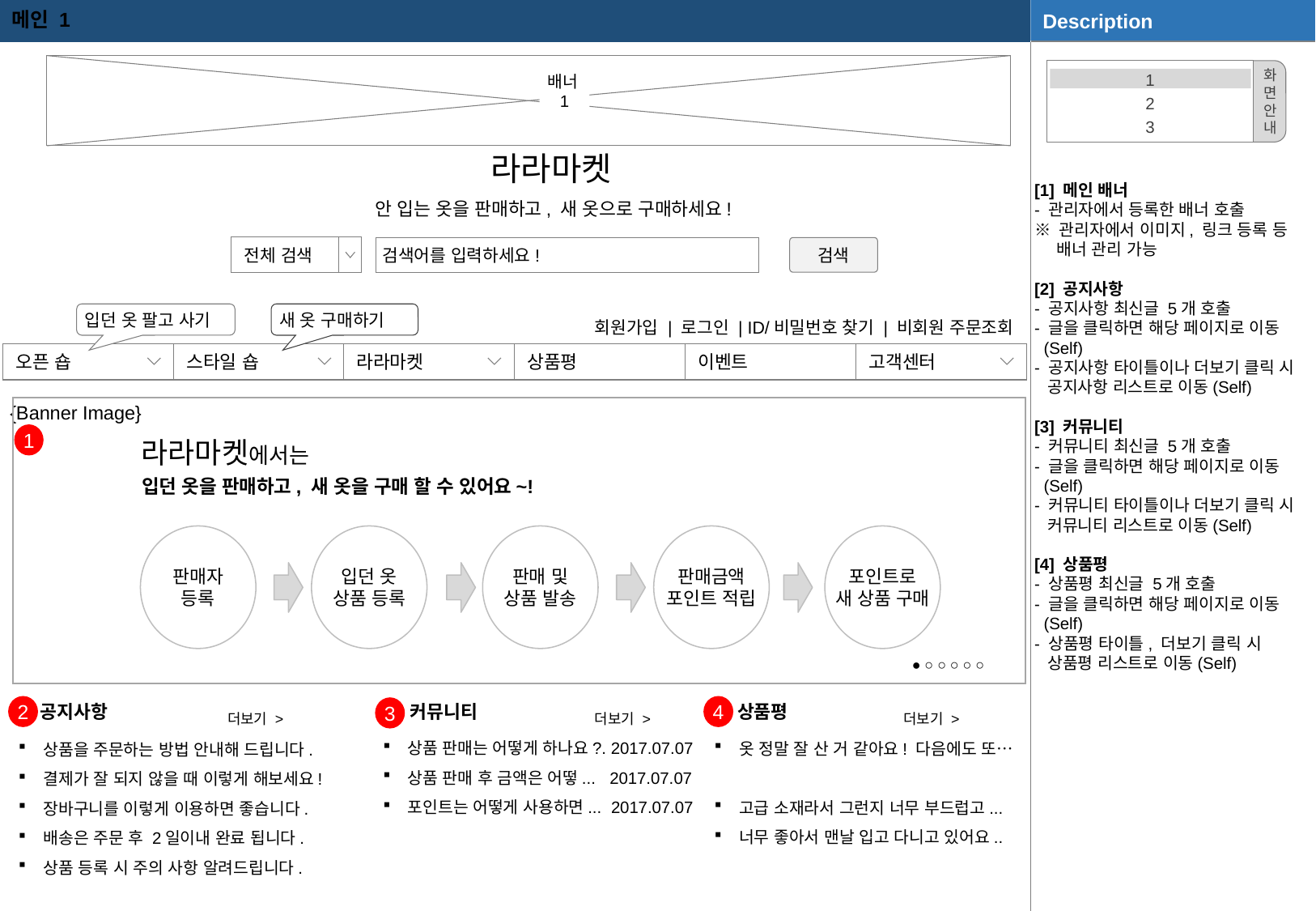

메인 1

[1] 메인 배너
- 관리자에서 등록한 배너 호출
※ 관리자에서 이미지, 링크 등록 등
    배너 관리 가능

[2] 공지사항
- 공지사항 최신글 5개 호출
- 글을 클릭하면 해당 페이지로 이동
  (Self)
- 공지사항 타이틀이나 더보기 클릭 시
  공지사항 리스트로 이동(Self)

[3] 커뮤니티
- 커뮤니티 최신글 5개 호출
- 글을 클릭하면 해당 페이지로 이동
  (Self)
- 커뮤니티 타이틀이나 더보기 클릭 시
  커뮤니티 리스트로 이동(Self)

[4] 상품평
- 상품평 최신글 5개 호출
- 글을 클릭하면 해당 페이지로 이동
  (Self)
- 상품평 타이틀, 더보기 클릭 시
  상품평 리스트로 이동(Self)

1
2
3
화
면
안
내

배너1
라라마켓
안 입는 옷을 판매하고, 새 옷으로 구매하세요!
전체 검색

검색어를 입력하세요!
검색
회원가입 | 로그인 | ID/비밀번호 찾기 | 비회원 주문조회
입던 옷 팔고 사기
새 옷 구매하기
오픈 숍

스타일 숍

라라마켓

상품평
이벤트
고객센터

{Banner Image}
1
라라마켓에서는
입던 옷을 판매하고, 새 옷을 구매 할 수 있어요~!
판매자
등록
입던 옷
상품 등록
판매 및
상품 발송
판매금액
포인트 적립
포인트로
새 상품 구매

● ○ ○ ○ ○ ○
공지사항
커뮤니티
상품평
더보기 >
더보기 >
더보기 >
2
4
3

상품 판매는 어떻게 하나요?. 2017.07.07
상품 판매 후 금액은 어떻...   2017.07.07
포인트는 어떻게 사용하면...  2017.07.07
옷 정말 잘 산 거 같아요! 다음에도 또…
고급 소재라서 그런지 너무 부드럽고...
너무 좋아서 맨날 입고 다니고 있어요..
상품을 주문하는 방법 안내해 드립니다.
결제가 잘 되지 않을 때 이렇게 해보세요!
장바구니를 이렇게 이용하면 좋습니다.
배송은 주문 후 2일이내 완료 됩니다.
상품 등록 시 주의 사항 알려드립니다.